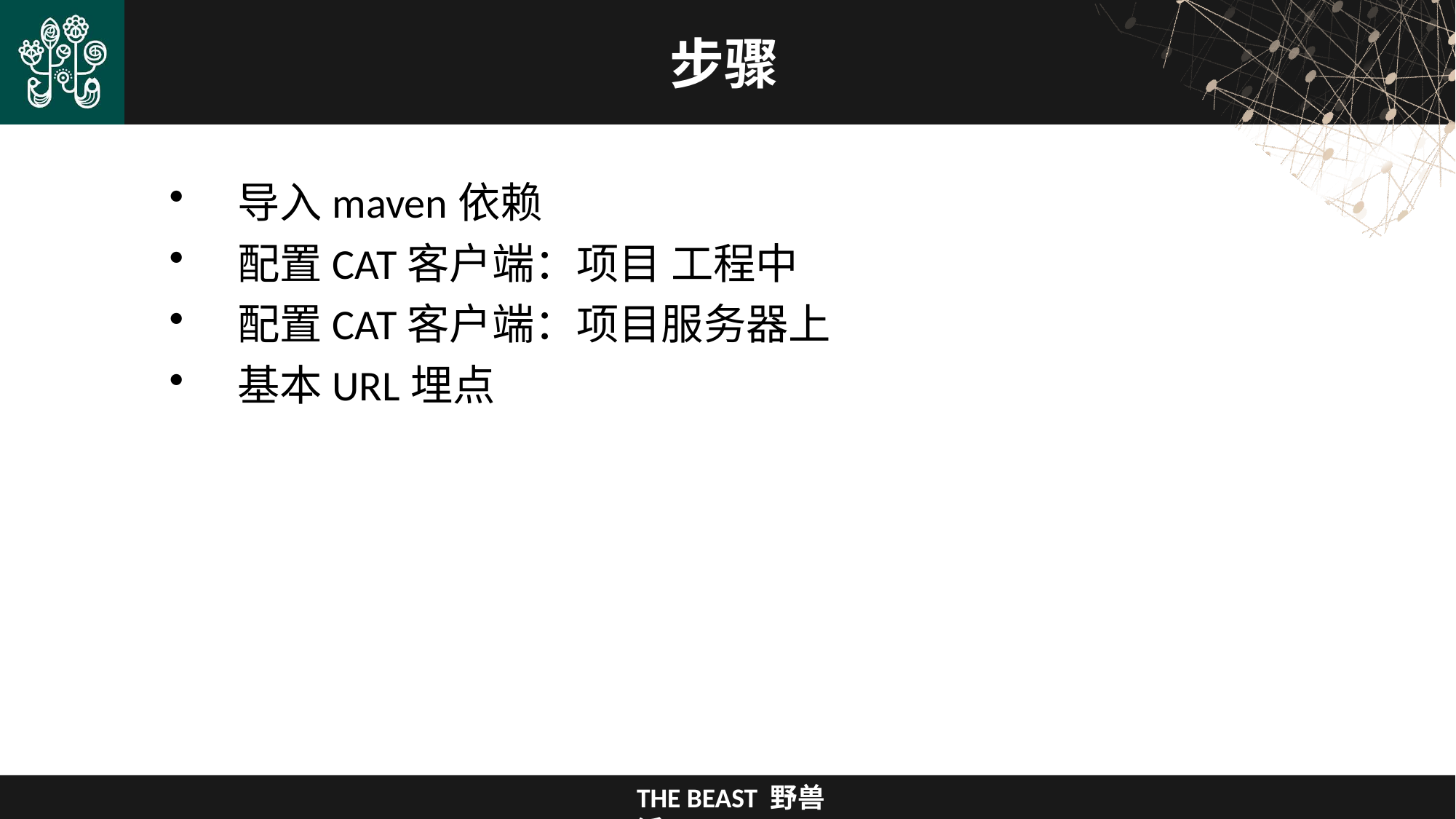

# 步骤
导入maven依赖
配置CAT客户端：项目 工程中
配置CAT客户端：项目服务器上
基本URL埋点